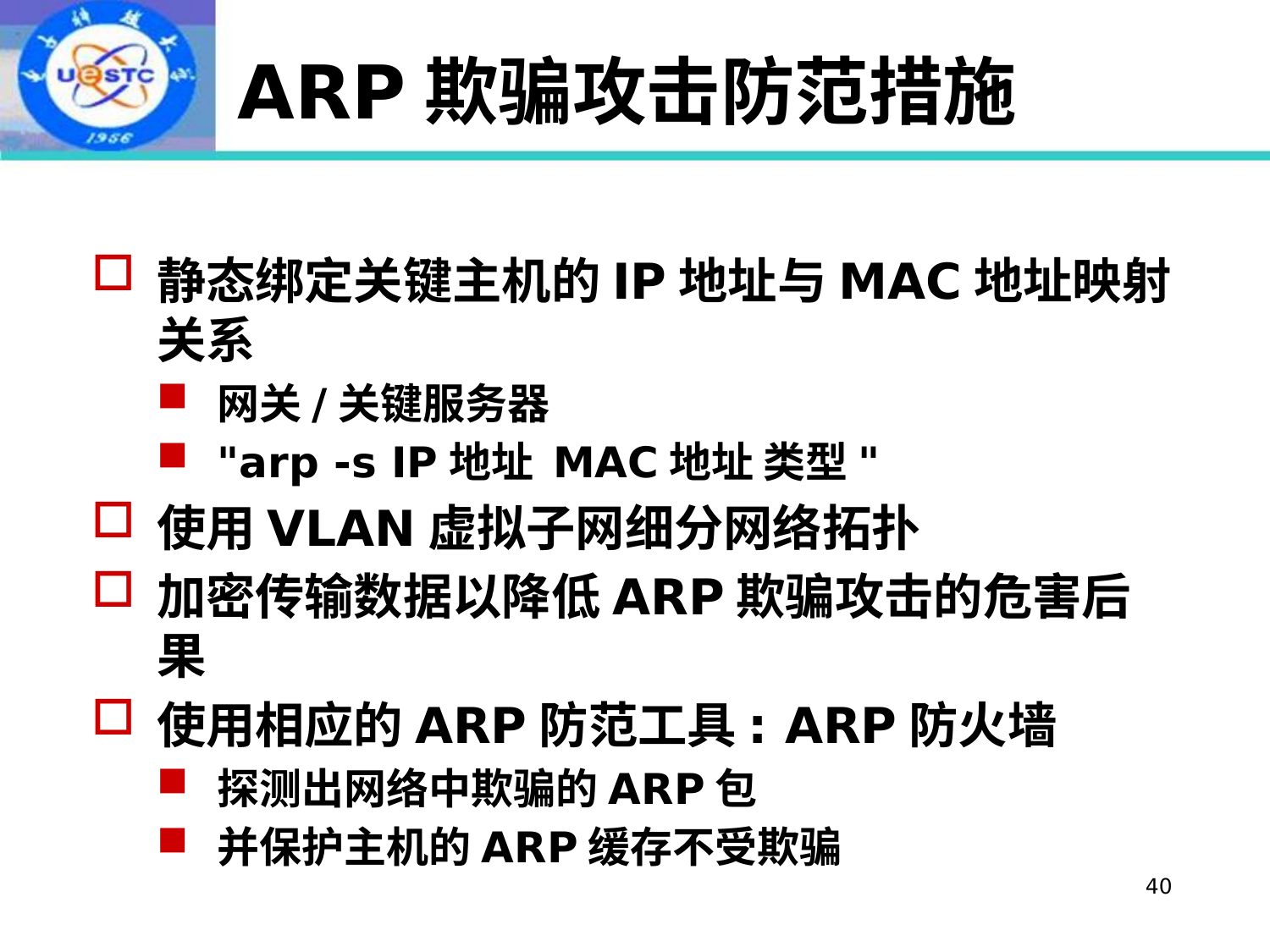

# ARP欺骗攻击防范措施
静态绑定关键主机的IP地址与MAC地址映射关系
网关/关键服务器
"arp -s IP地址 MAC地址 类型"
使用VLAN虚拟子网细分网络拓扑
加密传输数据以降低ARP欺骗攻击的危害后果
使用相应的ARP防范工具: ARP防火墙
探测出网络中欺骗的ARP包
并保护主机的ARP缓存不受欺骗
40